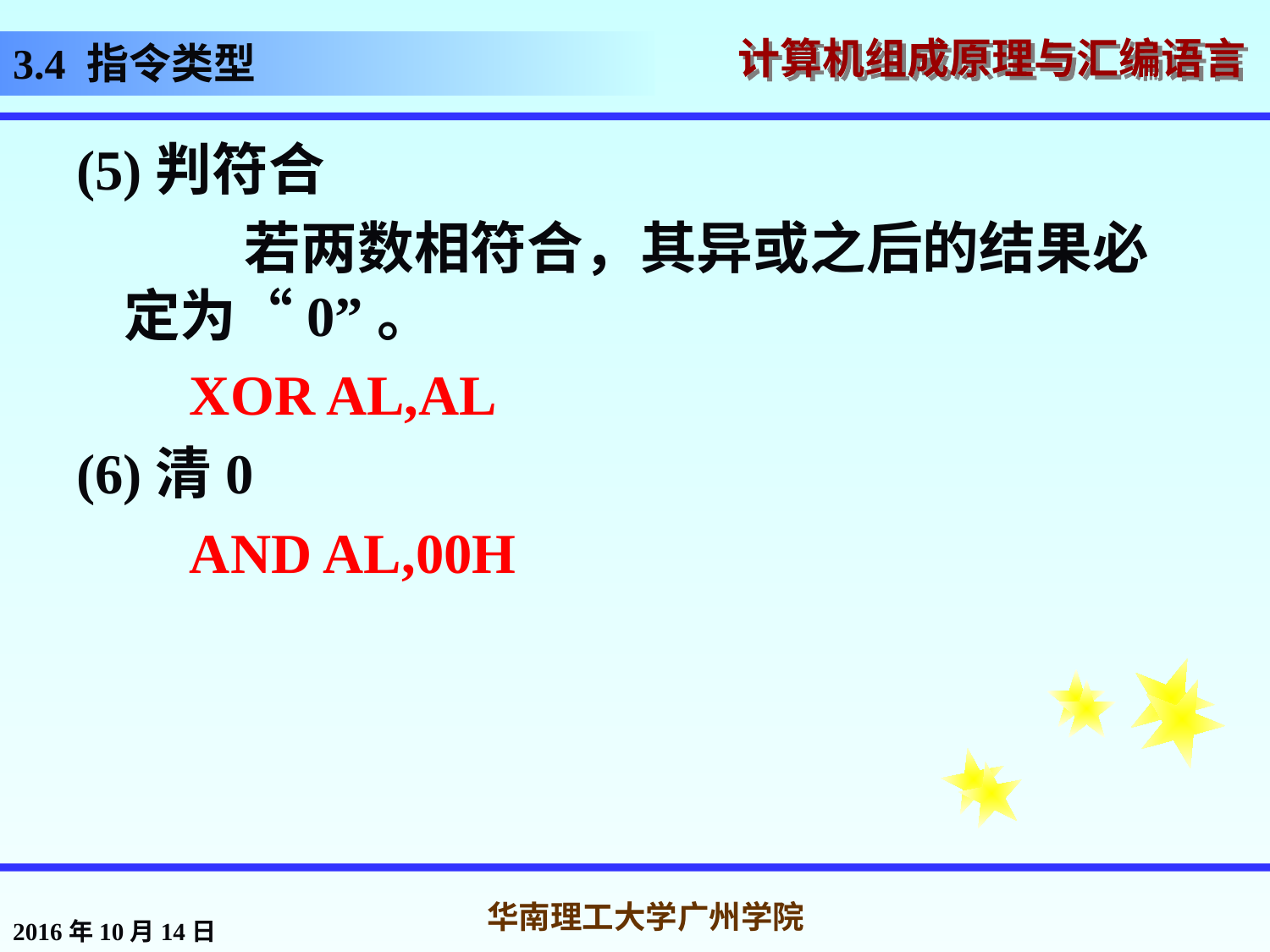

# 3.4 指令类型
(5)判符合
            若两数相符合，其异或之后的结果必定为“0”。
        XOR AL,AL
(6)清0
        AND AL,00H
2016年10月14日
华南理工大学广州学院